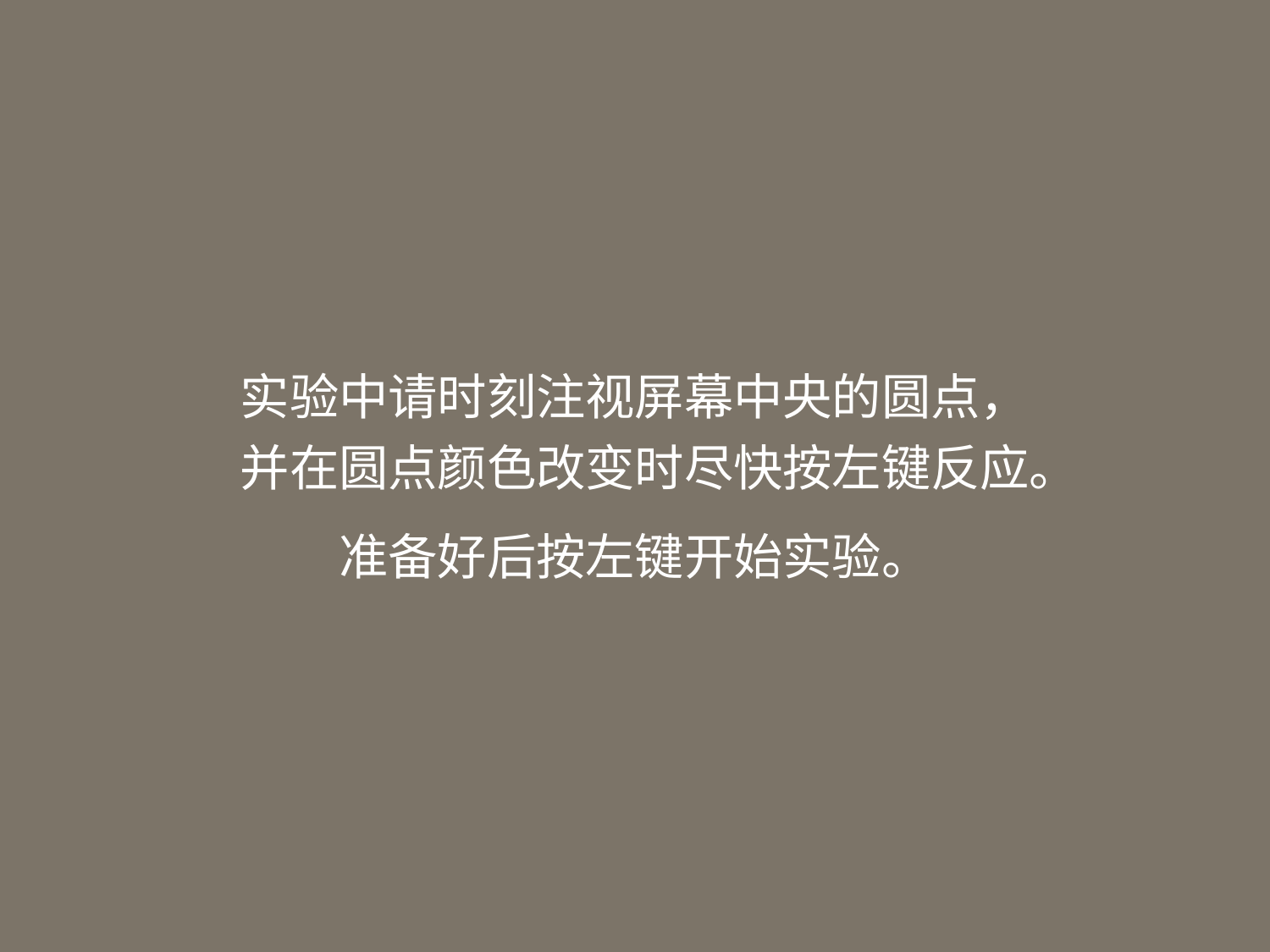

实验中请时刻注视屏幕中央的圆点，并在圆点颜色改变时尽快按左键反应。
准备好后按左键开始实验。